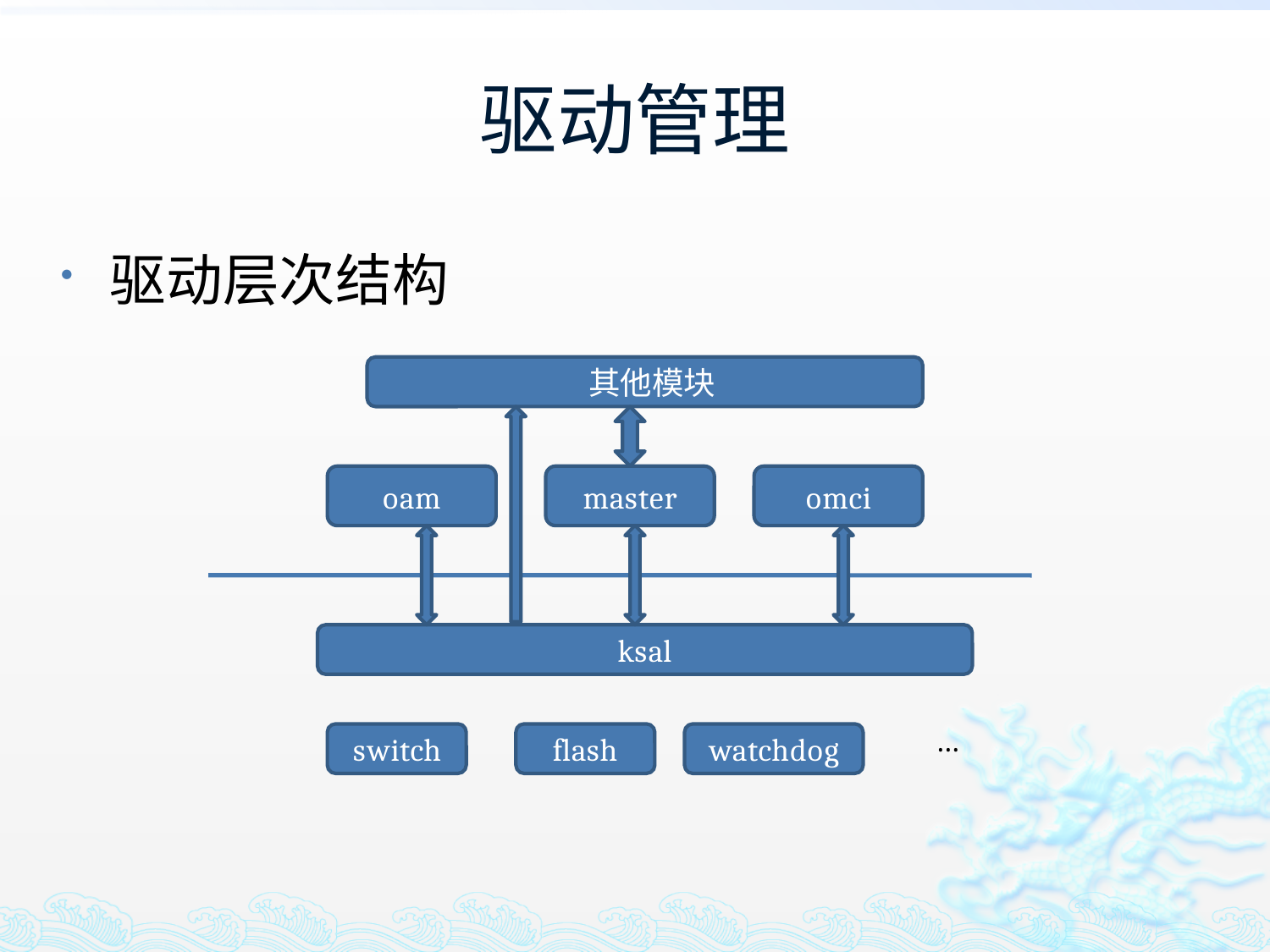

# 驱动管理
驱动层次结构

 其他模块

oam
master
omci

ksal
…
switch
flash
watchdog